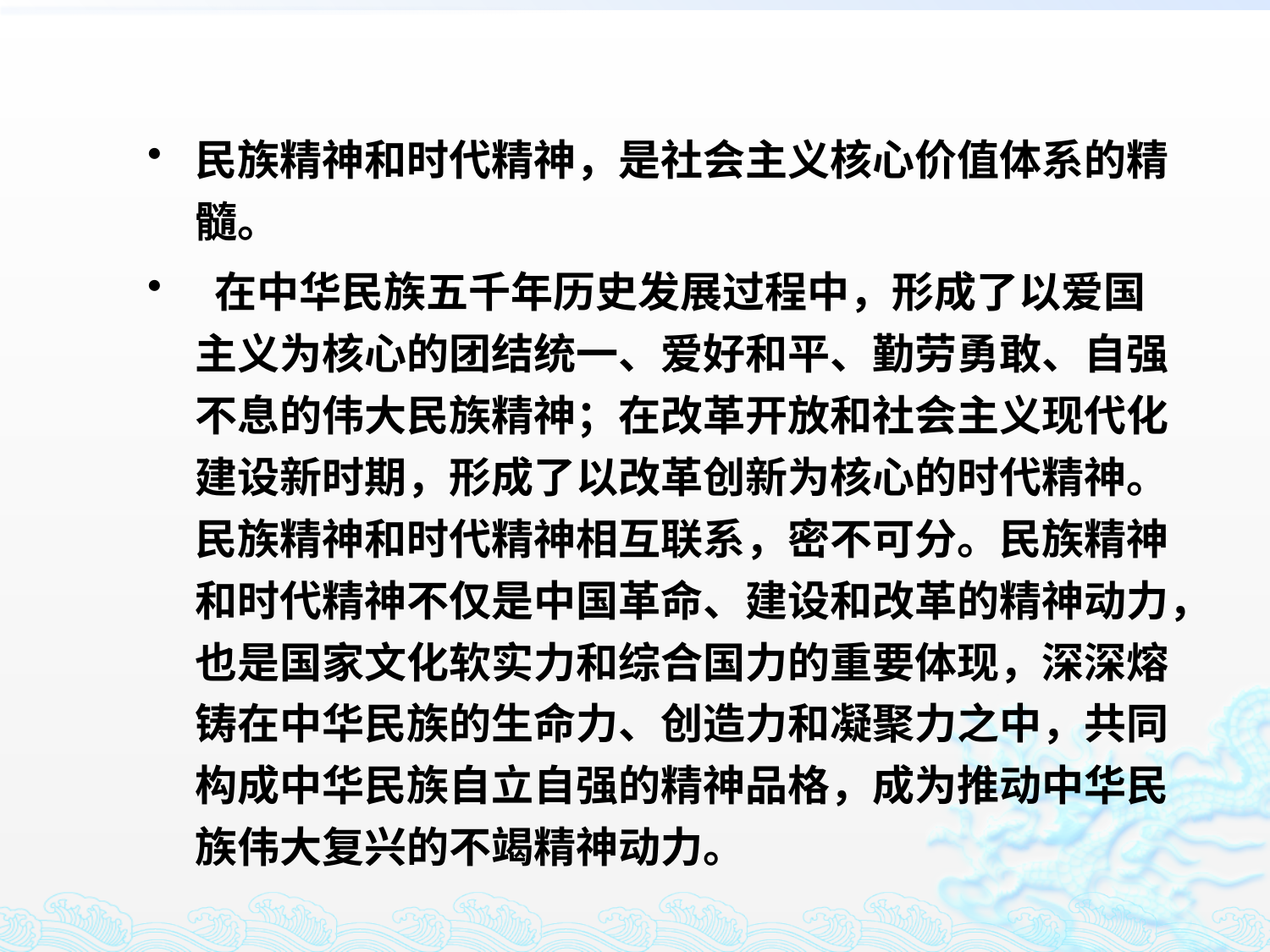

民族精神和时代精神，是社会主义核心价值体系的精髓。
 在中华民族五千年历史发展过程中，形成了以爱国主义为核心的团结统一、爱好和平、勤劳勇敢、自强不息的伟大民族精神；在改革开放和社会主义现代化建设新时期，形成了以改革创新为核心的时代精神。民族精神和时代精神相互联系，密不可分。民族精神和时代精神不仅是中国革命、建设和改革的精神动力，也是国家文化软实力和综合国力的重要体现，深深熔铸在中华民族的生命力、创造力和凝聚力之中，共同构成中华民族自立自强的精神品格，成为推动中华民族伟大复兴的不竭精神动力。